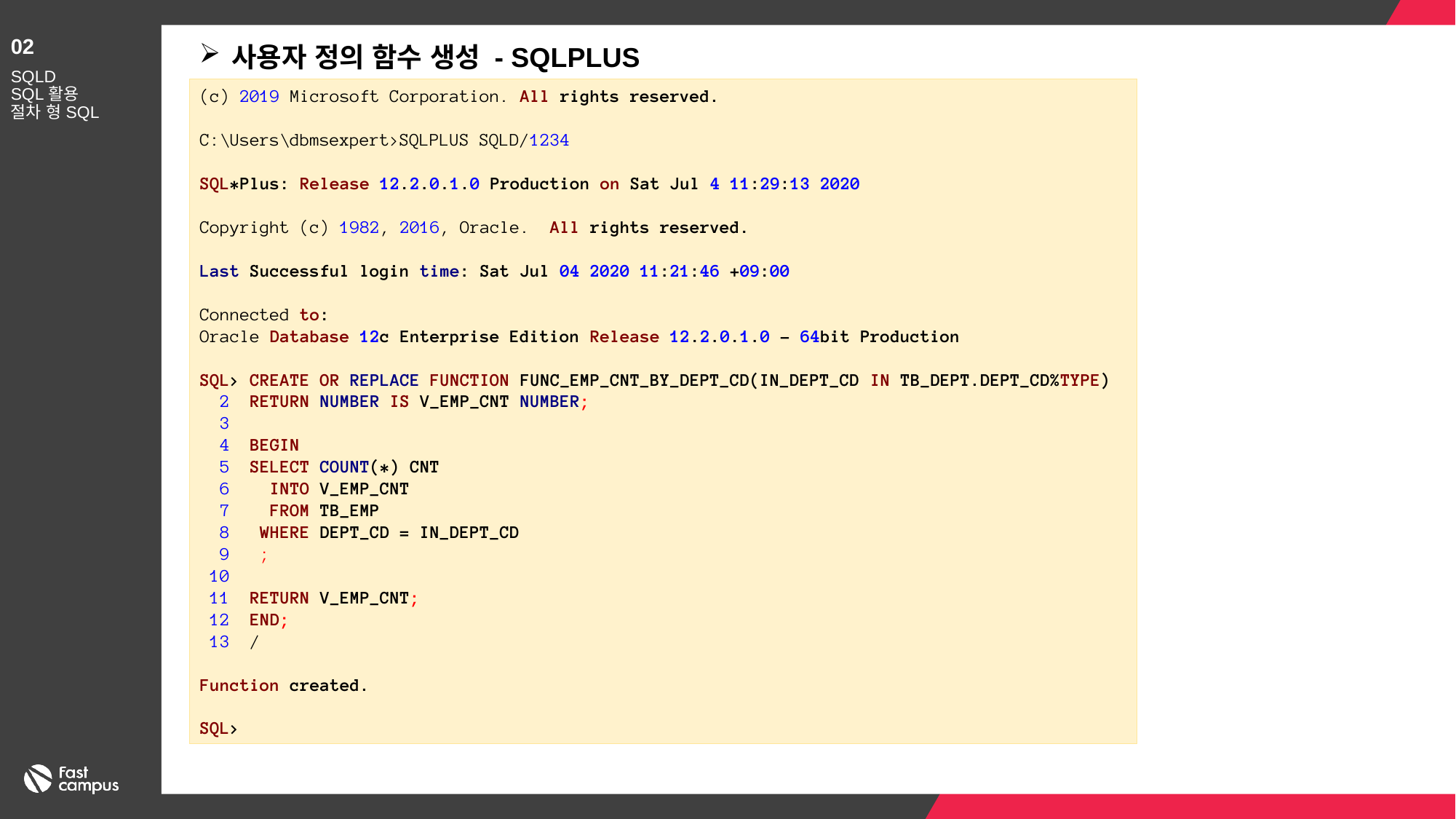

02
사용자 정의 함수 생성 - SQLPLUS
SQLD
SQL활용
절차 형SQL
(c) 2019 Microsoft Corporation. All rights reserved.

C:\Users\dbmsexpert>SQLPLUS SQLD/1234

SQL*Plus: Release 12.2.0.1.0 Production on Sat Jul 4 11:29:13 2020

Copyright (c) 1982, 2016, Oracle.  All rights reserved.

Last Successful login time: Sat Jul 04 2020 11:21:46 +09:00

Connected to:
Oracle Database 12c Enterprise Edition Release 12.2.0.1.0 - 64bit Production

SQL> CREATE OR REPLACE FUNCTION FUNC_EMP_CNT_BY_DEPT_CD(IN_DEPT_CD IN TB_DEPT.DEPT_CD%TYPE)
  2  RETURN NUMBER IS V_EMP_CNT NUMBER;
  3
  4  BEGIN
  5  SELECT COUNT(*) CNT
  6    INTO V_EMP_CNT
  7    FROM TB_EMP
  8   WHERE DEPT_CD = IN_DEPT_CD
  9   ;
 10
 11  RETURN V_EMP_CNT;
 12  END;
 13  /

Function created.

SQL>